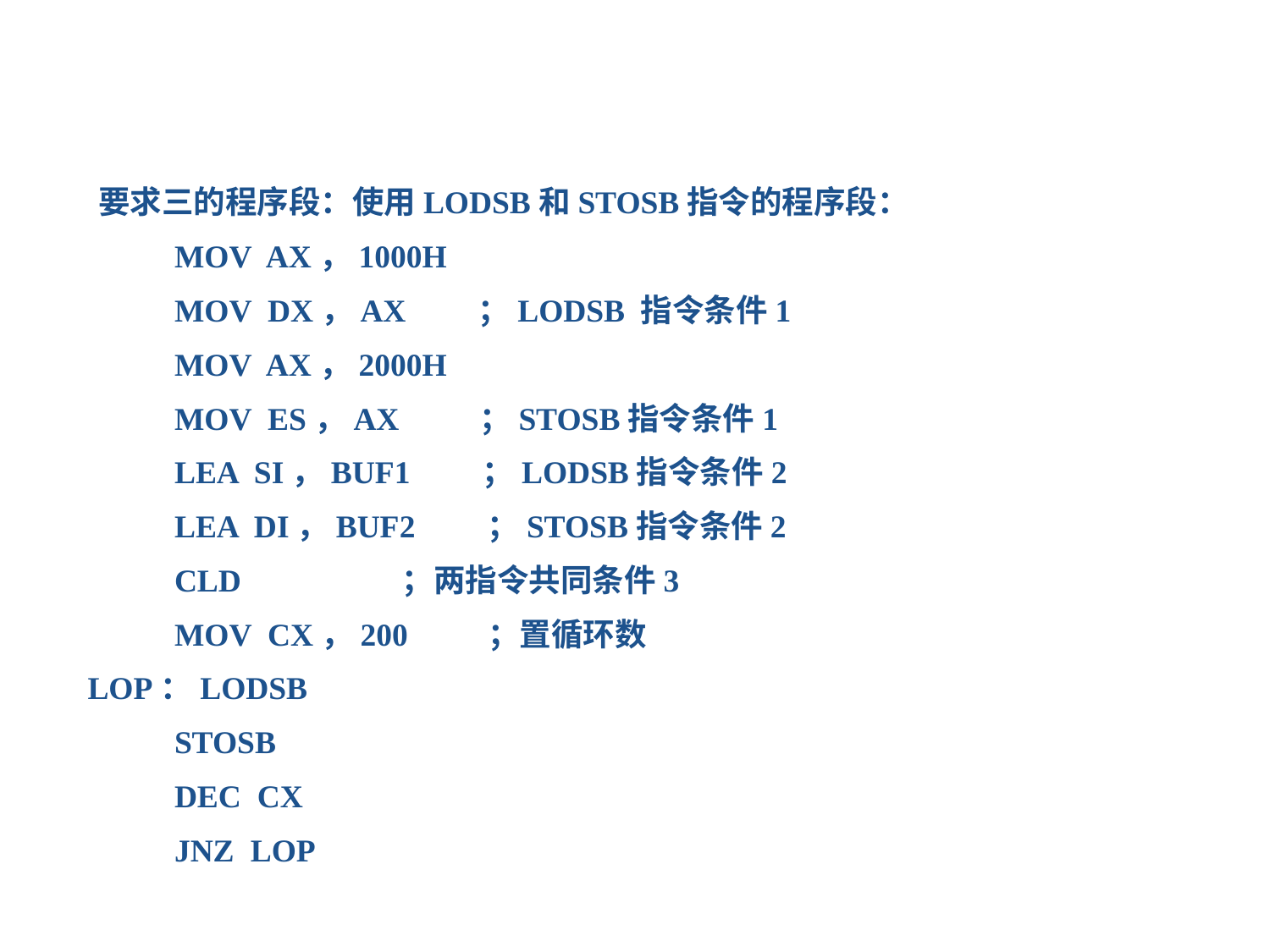

要求三的程序段：使用LODSB和STOSB指令的程序段：
	MOV  AX，1000H
	MOV  DX，AX        ；LODSB 指令条件1
	MOV  AX，2000H
	MOV  ES，AX         ；STOSB指令条件1
	LEA  SI，BUF1        ；LODSB指令条件2
	LEA  DI，BUF2        ；STOSB指令条件2
	CLD                   ；两指令共同条件3
	MOV  CX，200         ；置循环数
     LOP：LODSB
	STOSB
	DEC  CX
	JNZ  LOP